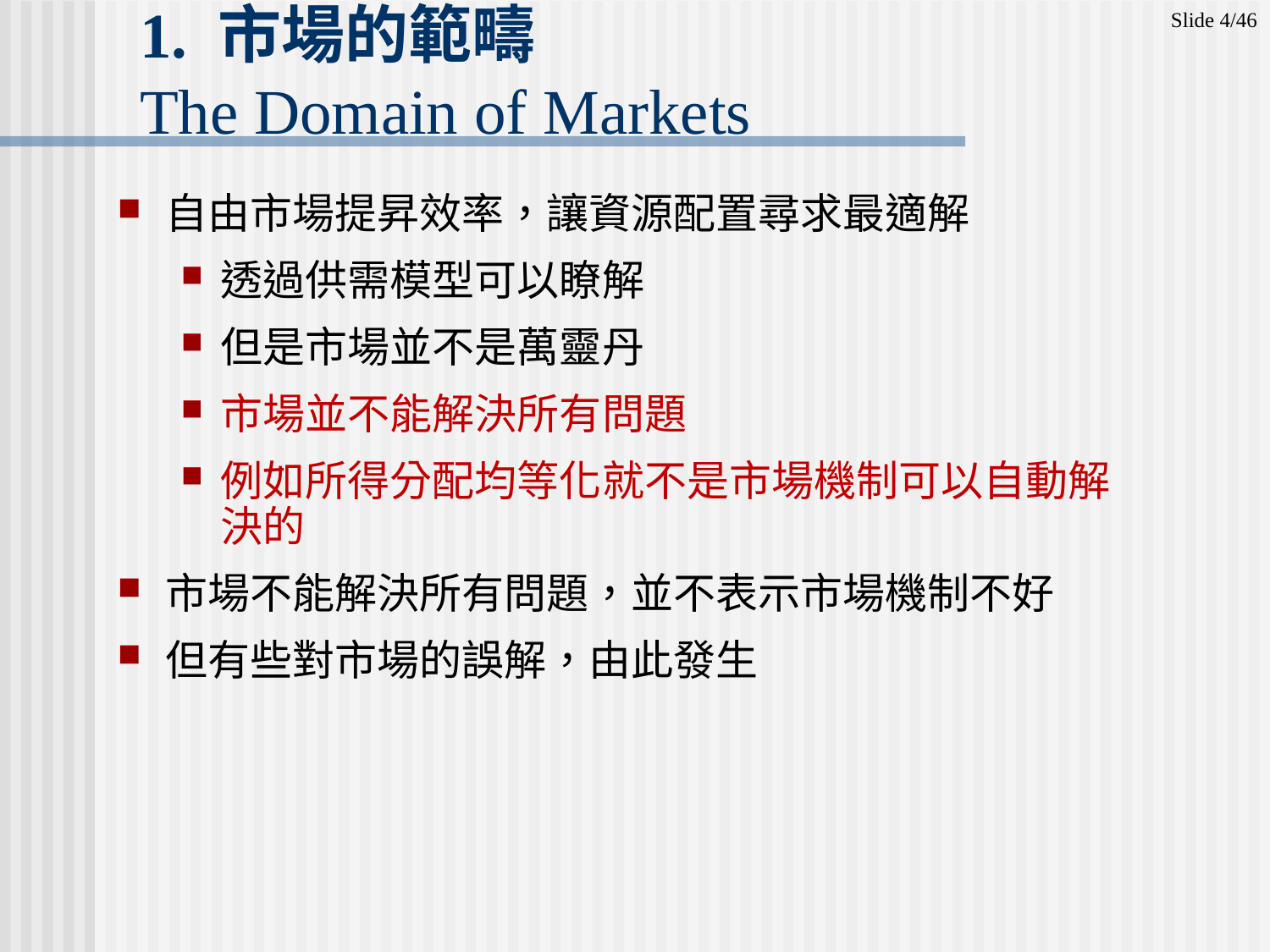

Slide 4/46
# 1. 市場的範疇 The Domain of Markets
自由市場提昇效率，讓資源配置尋求最適解
透過供需模型可以瞭解
但是市場並不是萬靈丹
市場並不能解決所有問題
例如所得分配均等化就不是市場機制可以自動解決的
市場不能解決所有問題，並不表示市場機制不好
但有些對市場的誤解，由此發生